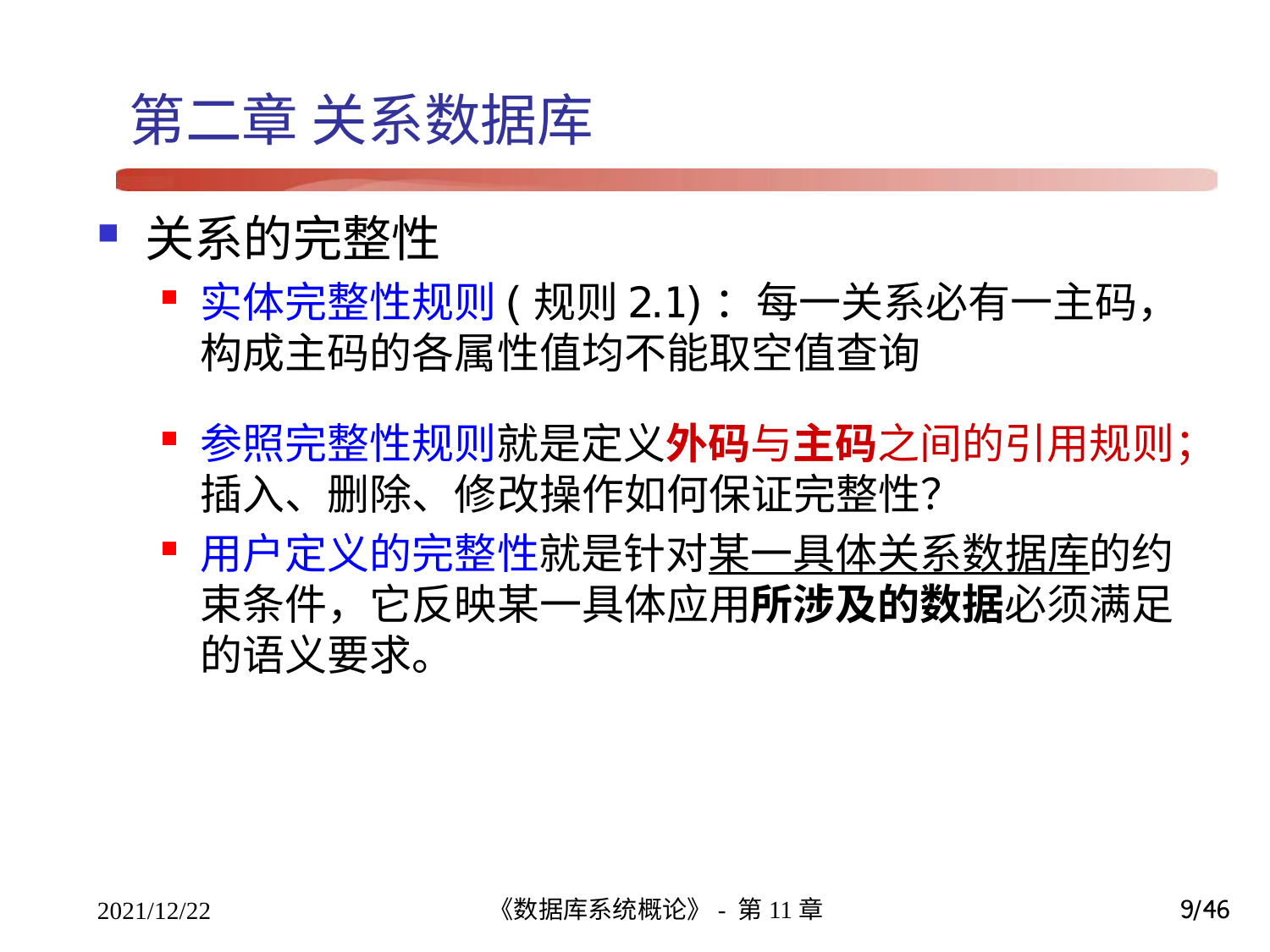

# 第二章 关系数据库
关系的完整性
实体完整性规则(规则2.1)：每一关系必有一主码，构成主码的各属性值均不能取空值查询

参照完整性规则就是定义外码与主码之间的引用规则；插入、删除、修改操作如何保证完整性？
用户定义的完整性就是针对某一具体关系数据库的约束条件，它反映某一具体应用所涉及的数据必须满足的语义要求。

《数据库系统概论》- 第11章
9/46
2021/12/22